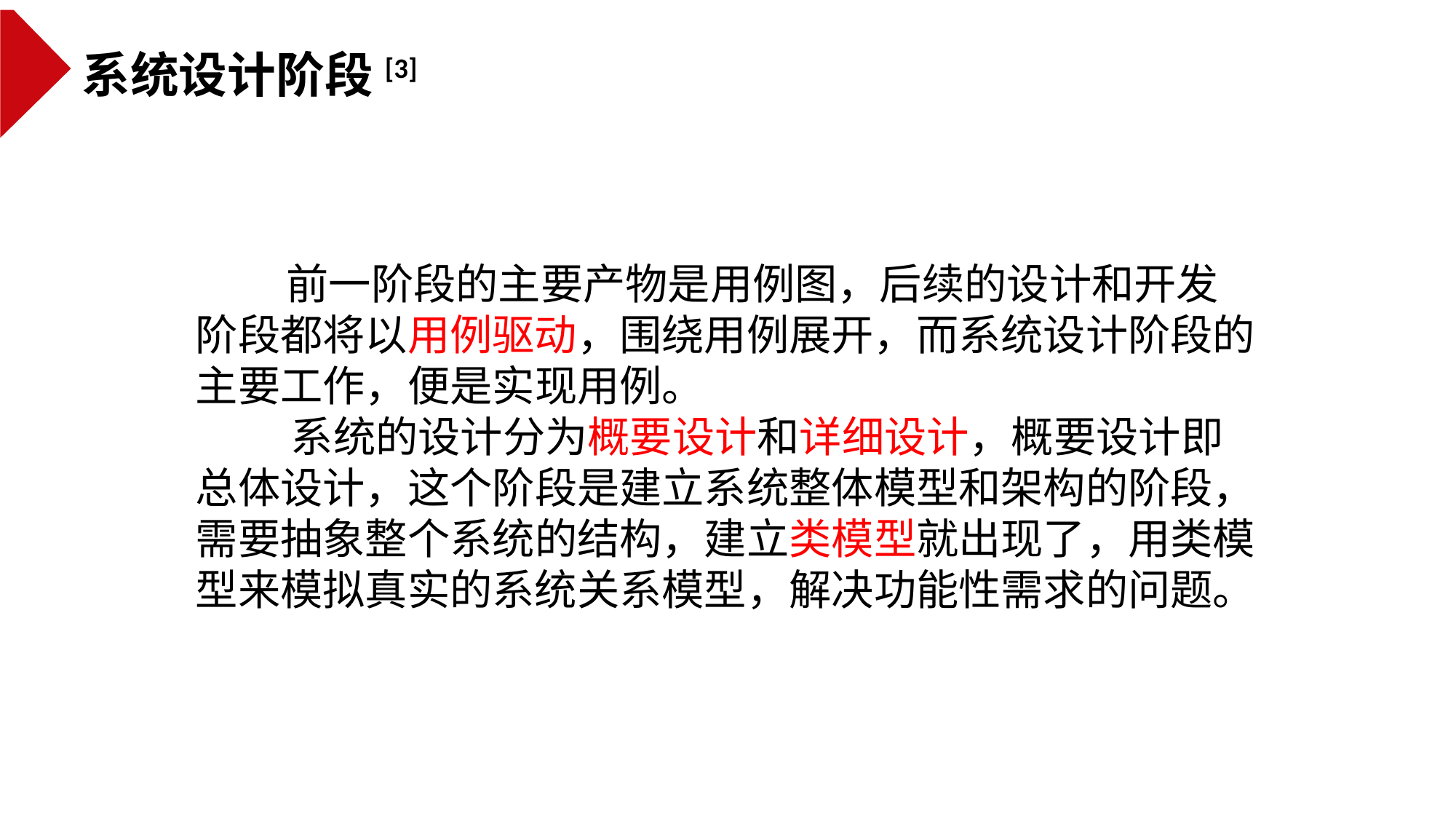

系统设计阶段[3]
          前一阶段的主要产物是用例图，后续的设计和开发阶段都将以用例驱动，围绕用例展开，而系统设计阶段的主要工作，便是实现用例。
         系统的设计分为概要设计和详细设计，概要设计即总体设计，这个阶段是建立系统整体模型和架构的阶段，需要抽象整个系统的结构，建立类模型就出现了，用类模型来模拟真实的系统关系模型，解决功能性需求的问题。